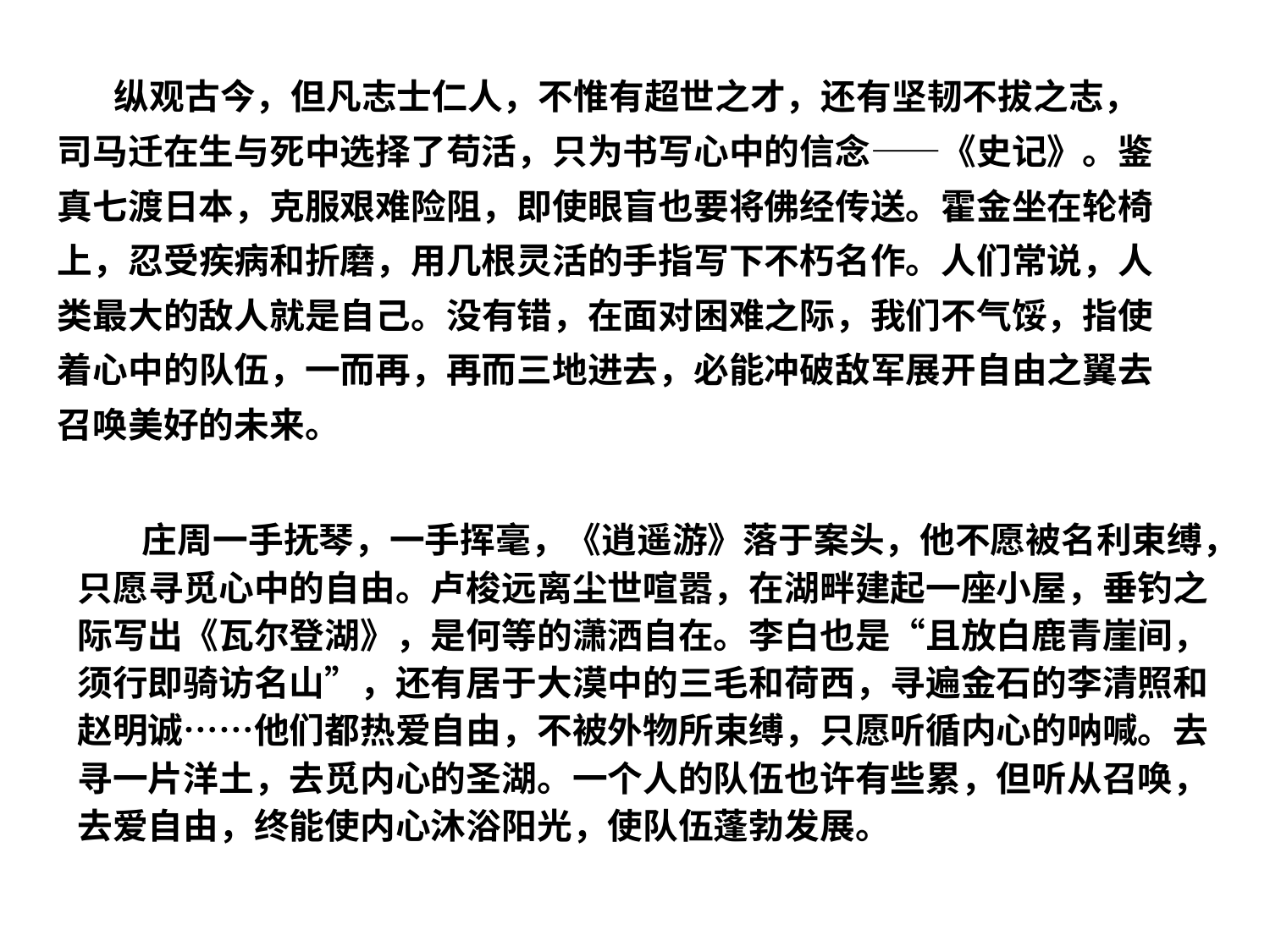

纵观古今，但凡志士仁人，不惟有超世之才，还有坚韧不拔之志，司马迁在生与死中选择了苟活，只为书写心中的信念——《史记》。鉴真七渡日本，克服艰难险阻，即使眼盲也要将佛经传送。霍金坐在轮椅上，忍受疾病和折磨，用几根灵活的手指写下不朽名作。人们常说，人类最大的敌人就是自己。没有错，在面对困难之际，我们不气馁，指使着心中的队伍，一而再，再而三地进去，必能冲破敌军展开自由之翼去召唤美好的未来。

       庄周一手抚琴，一手挥毫，《逍遥游》落于案头，他不愿被名利束缚，只愿寻觅心中的自由。卢梭远离尘世喧嚣，在湖畔建起一座小屋，垂钓之际写出《瓦尔登湖》，是何等的潇洒自在。李白也是“且放白鹿青崖间，须行即骑访名山”，还有居于大漠中的三毛和荷西，寻遍金石的李清照和赵明诚……他们都热爱自由，不被外物所束缚，只愿听循内心的呐喊。去寻一片洋土，去觅内心的圣湖。一个人的队伍也许有些累，但听从召唤，去爱自由，终能使内心沐浴阳光，使队伍蓬勃发展。